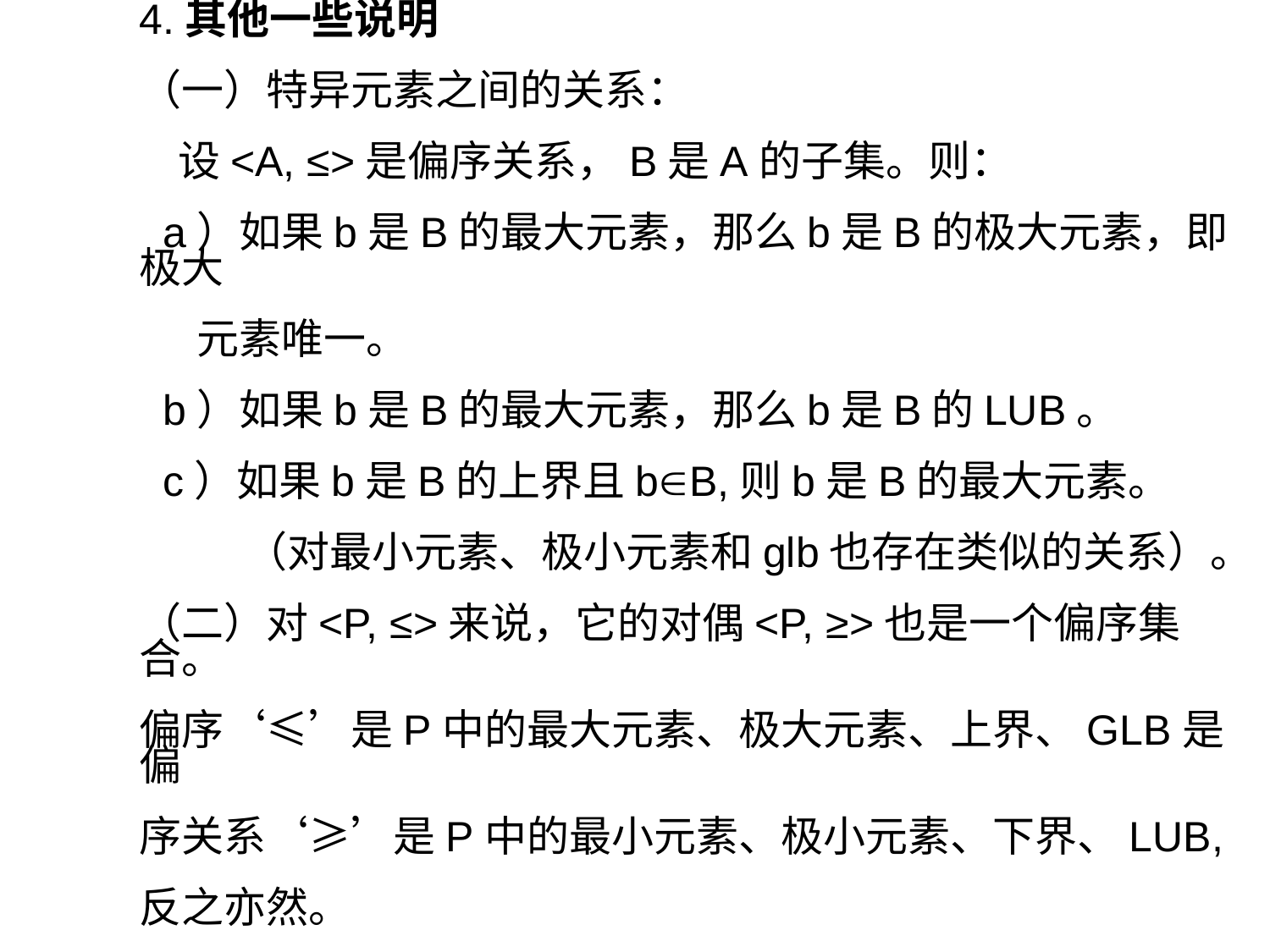

4.其他一些说明

（一）特异元素之间的关系：

   设<A, ≤>是偏序关系，B是A的子集。则：

  a）如果b是B的最大元素，那么b是B的极大元素，即极大

     元素唯一。

  b）如果b是B的最大元素，那么b是B的LUB。

  c）如果b是B的上界且b∈B,则b是B的最大元素。

          （对最小元素、极小元素和glb也存在类似的关系）。

（二）对<P, ≤>来说，它的对偶<P, ≥>也是一个偏序集合。

偏序‘≤’是P中的最大元素、极大元素、上界、GLB是偏

序关系‘≥’是P中的最小元素、极小元素、下界、LUB,

反之亦然。